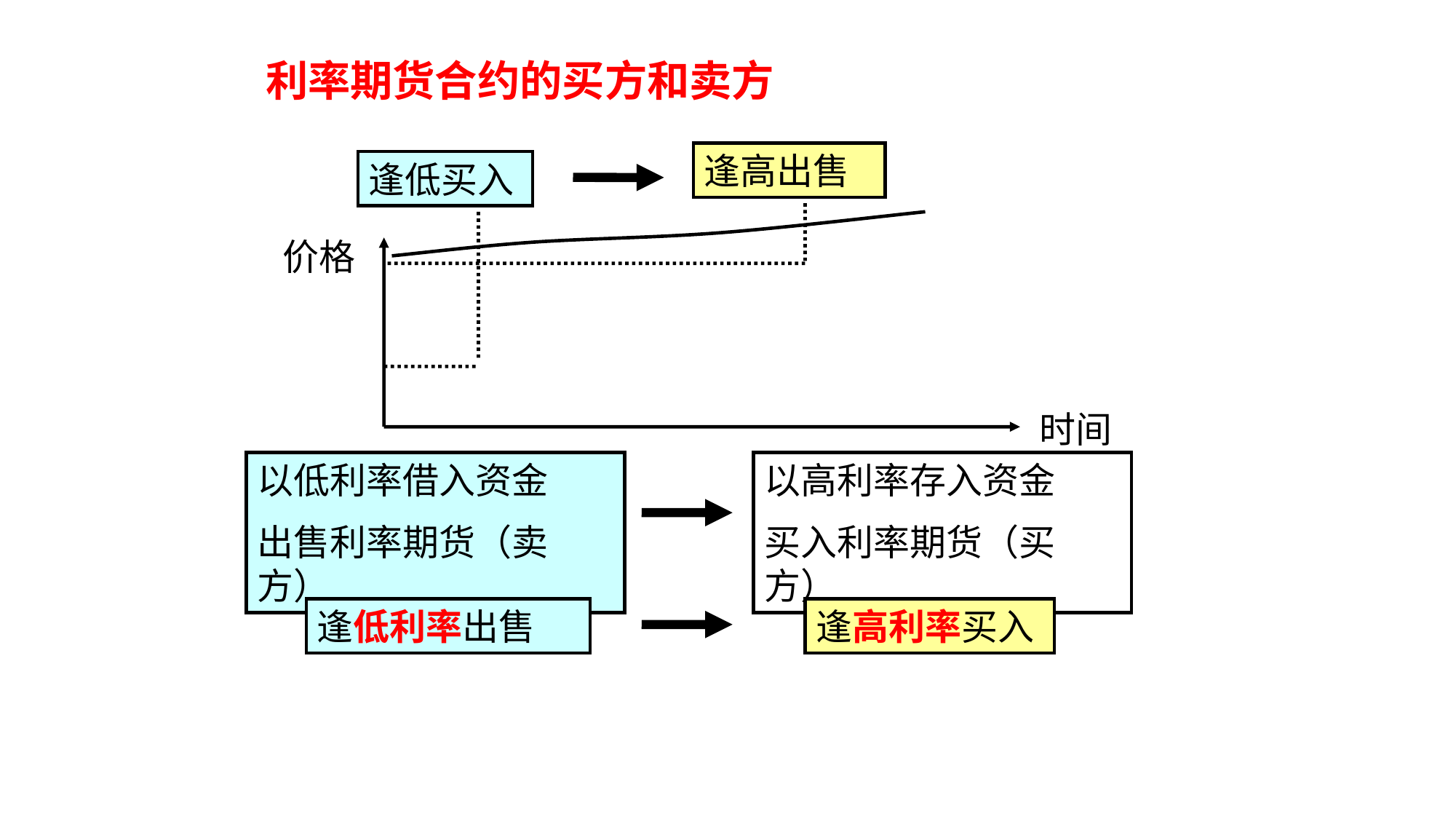

利率期货合约的买方和卖方
逢高出售
逢低买入

价格
时间
以低利率借入资金
出售利率期货（卖方）
以高利率存入资金
买入利率期货（买方）

逢低利率出售
逢高利率买入